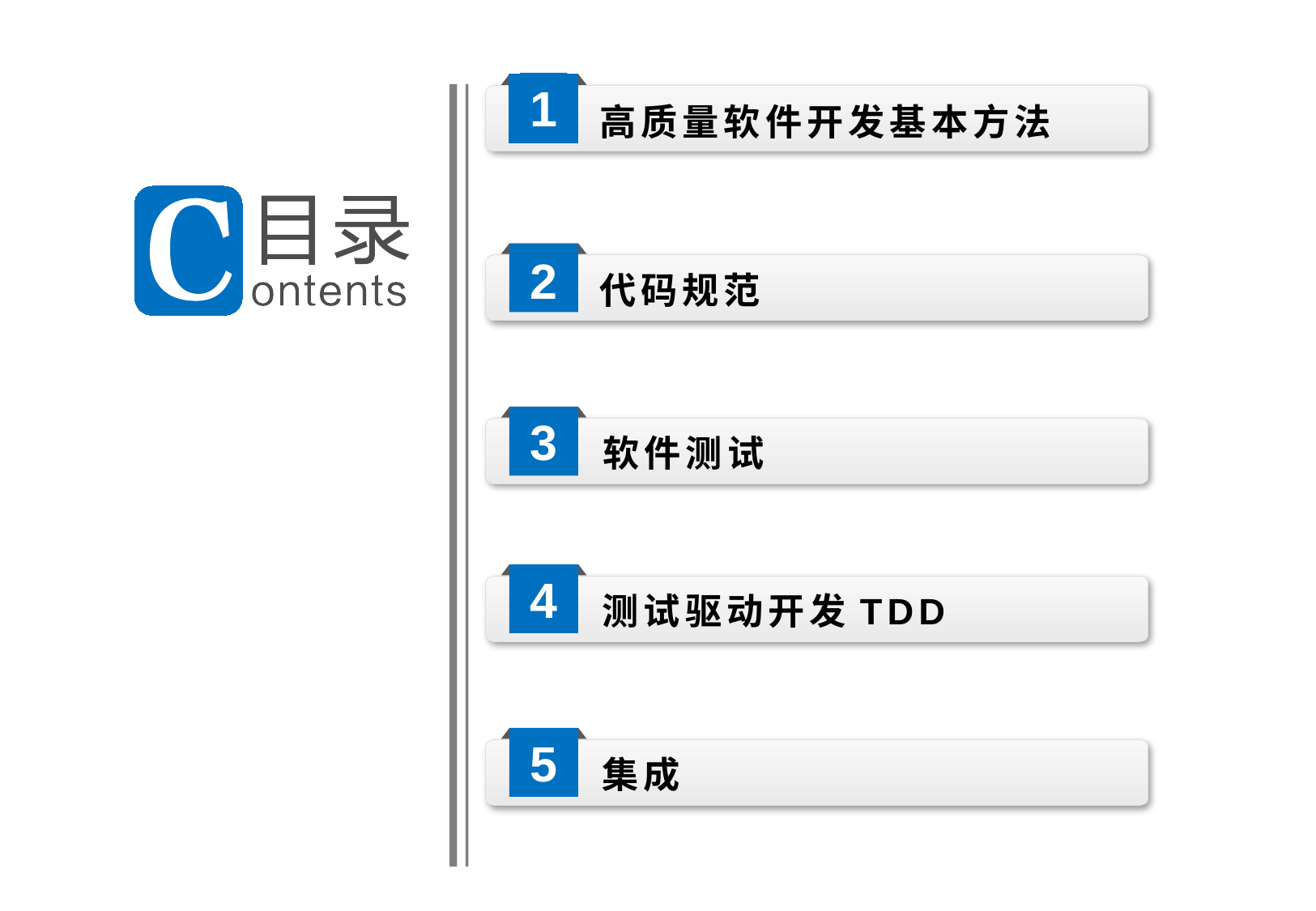

1

高质量软件开发基本方法

2

代码规范

3

软件测试
4

测试驱动开发TDD
5

集成